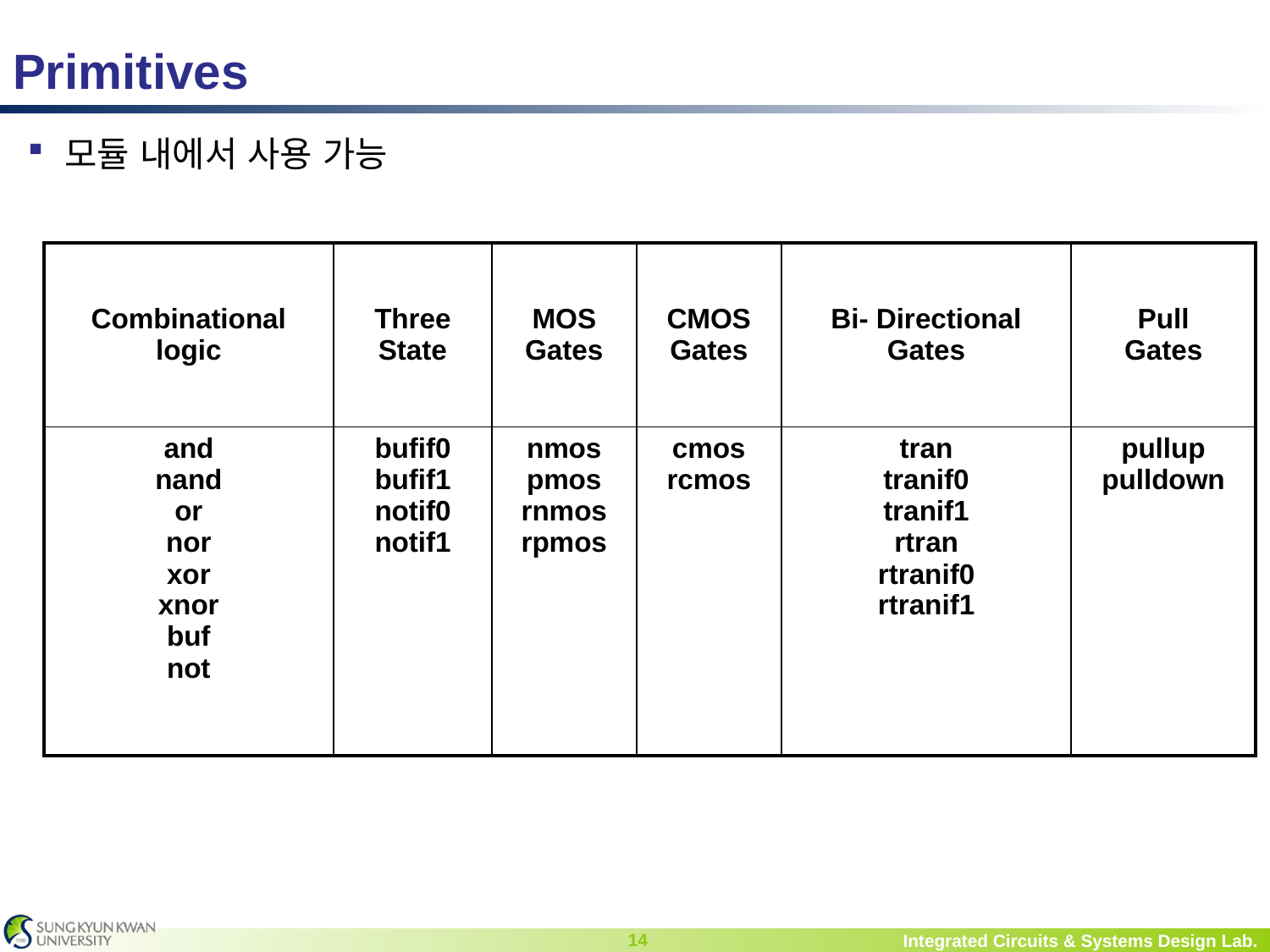

# Primitives
모듈 내에서 사용 가능
| Combinational logic | Three State | MOS Gates | CMOS Gates | Bi- Directional Gates | Pull Gates |
| --- | --- | --- | --- | --- | --- |
| and nand or nor xor xnor buf not | bufif0 bufif1 notif0 notif1 | nmos pmos rnmos rpmos | cmos rcmos | tran tranif0 tranif1 rtran rtranif0 rtranif1 | pullup pulldown |